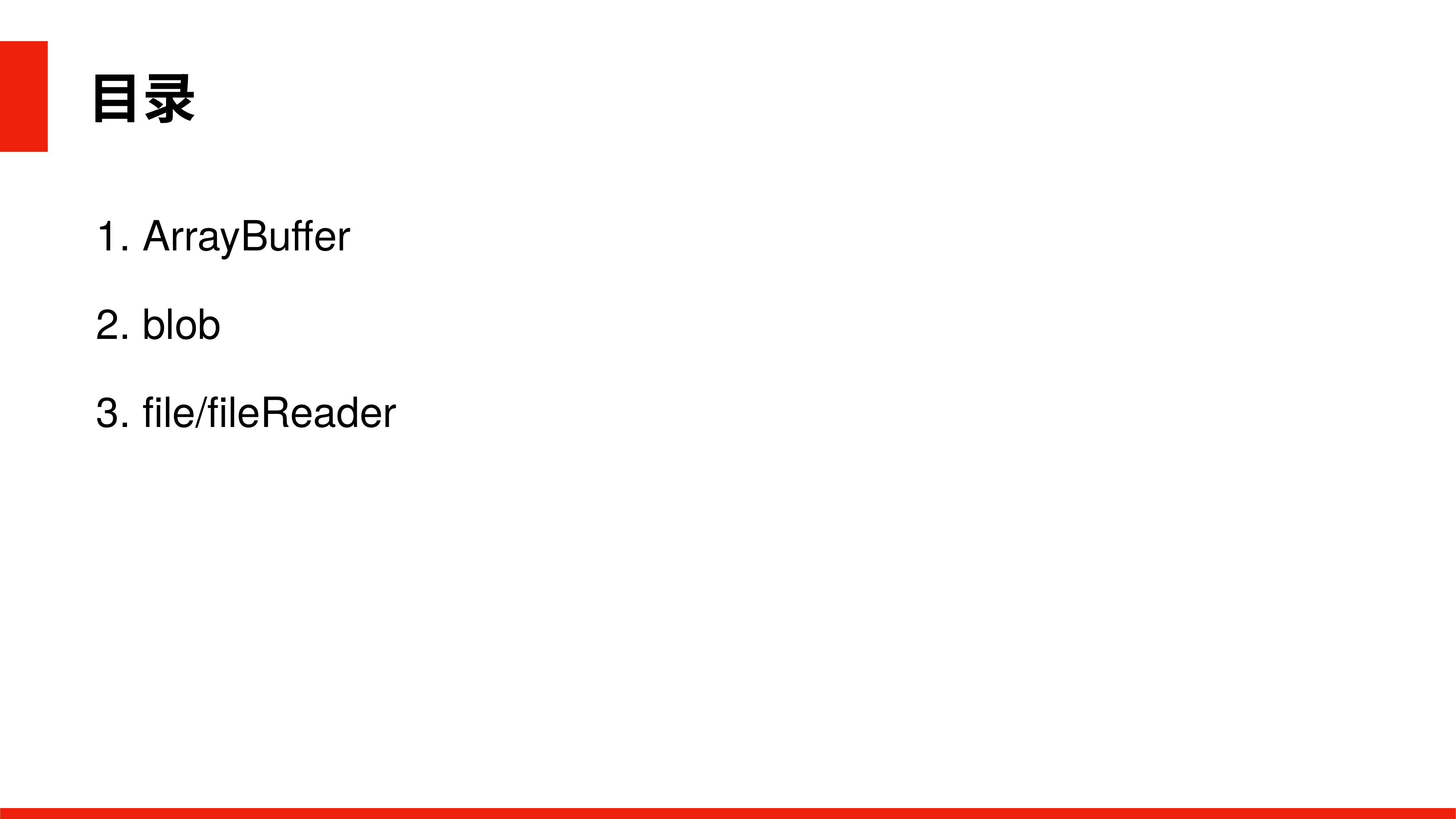

目录
1. ArrayBuffer
2. blob
3. file/fileReader
2